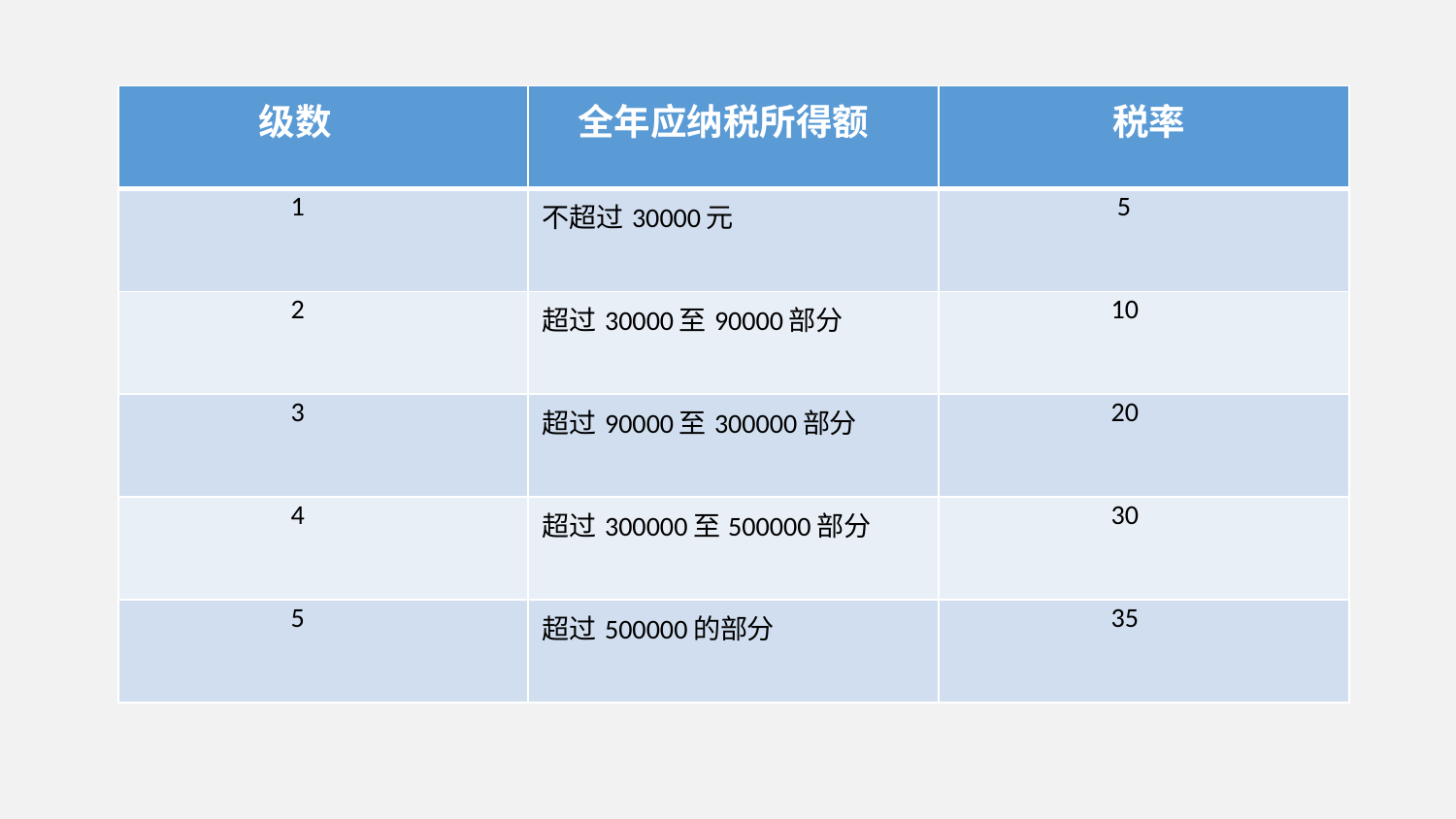

| 级数 | 全年应纳税所得额 | 税率 |
| --- | --- | --- |
| 1 | 不超过30000元 | 5 |
| 2 | 超过30000至90000部分 | 10 |
| 3 | 超过90000至300000部分 | 20 |
| 4 | 超过300000至500000部分 | 30 |
| 5 | 超过500000的部分 | 35 |